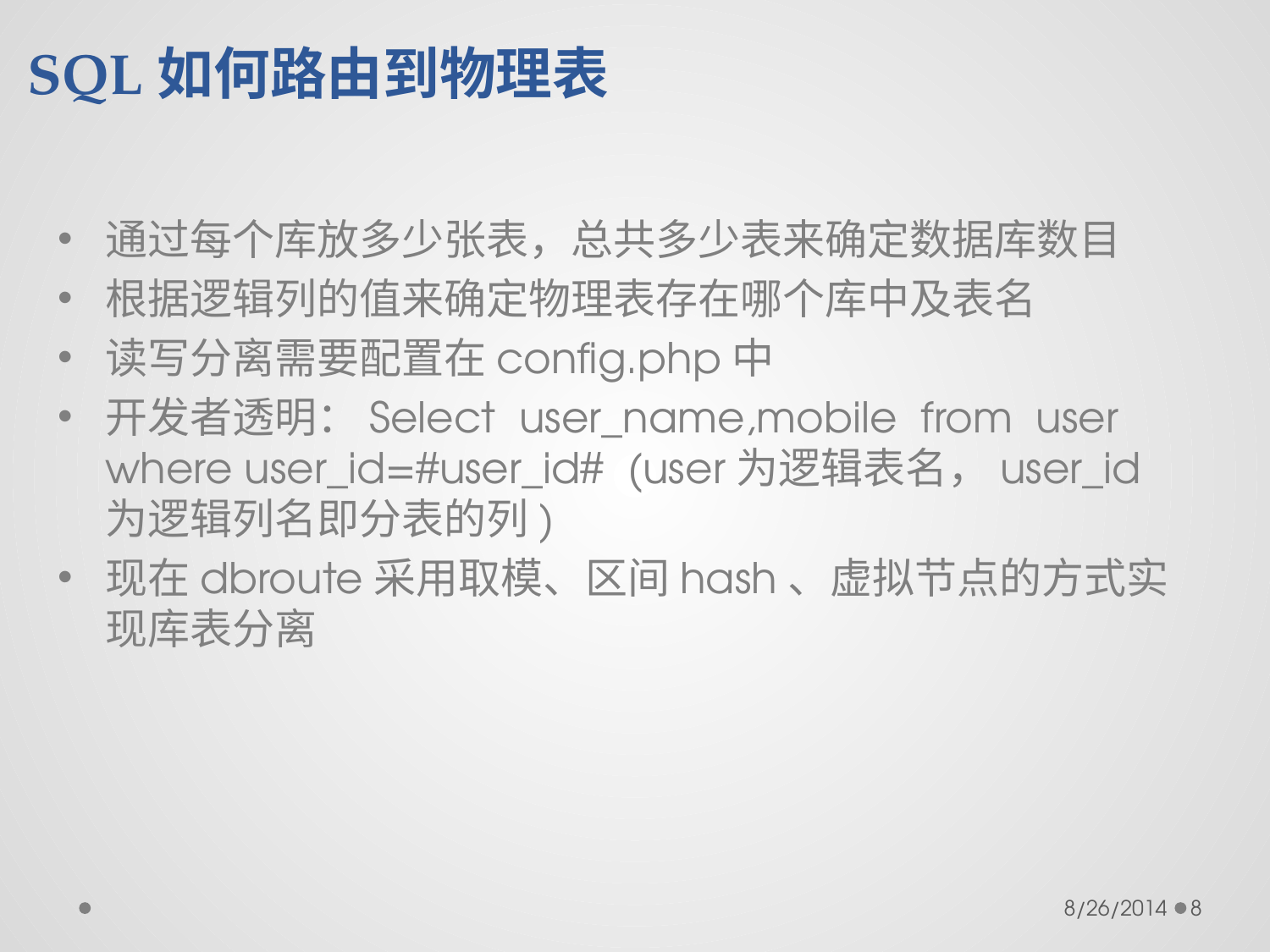

SQL如何路由到物理表
通过每个库放多少张表，总共多少表来确定数据库数目
根据逻辑列的值来确定物理表存在哪个库中及表名
读写分离需要配置在config.php中
开发者透明：Select  user_name,mobile  from  user where user_id=#user_id#  (user为逻辑表名，user_id为逻辑列名即分表的列)
现在dbroute采用取模、区间hash、虚拟节点的方式实现库表分离

8/26/2014
8